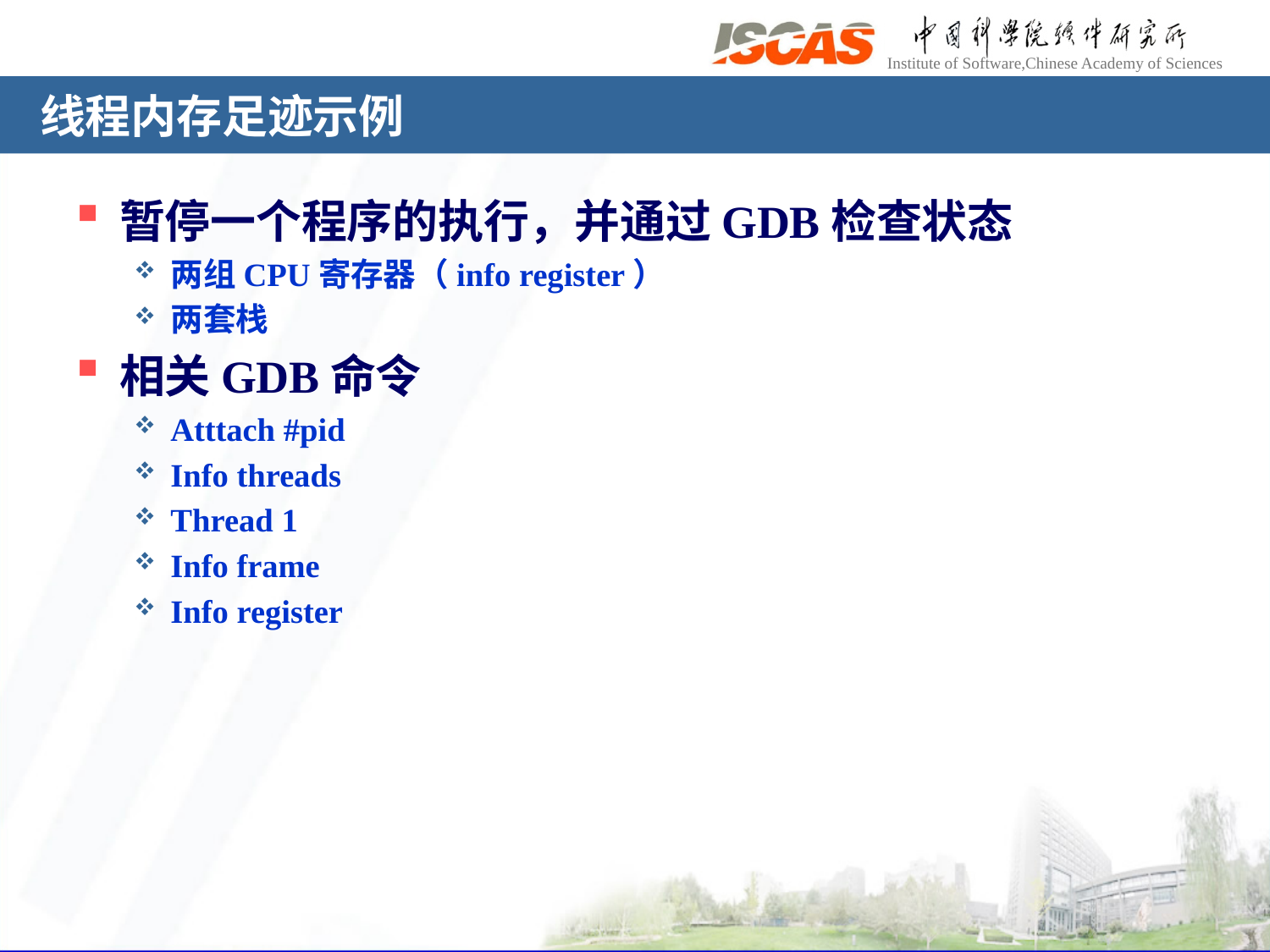

# 线程内存足迹示例
暂停一个程序的执行，并通过GDB检查状态
两组CPU寄存器（info register）
两套栈
相关GDB命令
Atttach #pid
Info threads
Thread 1
Info frame
Info register